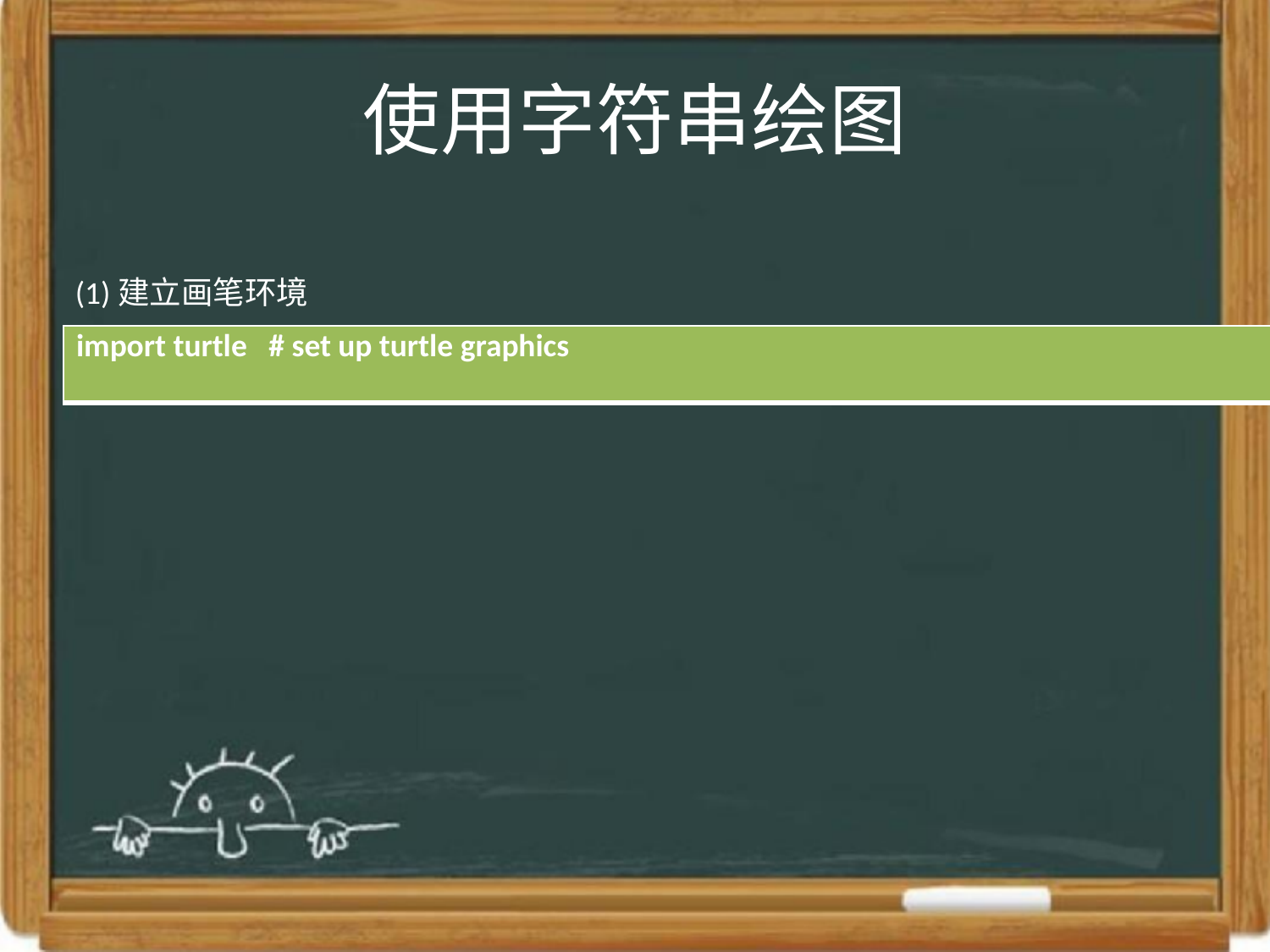

# 使用字符串绘图
(1)建立画笔环境
| import turtle # set up turtle graphics |
| --- |